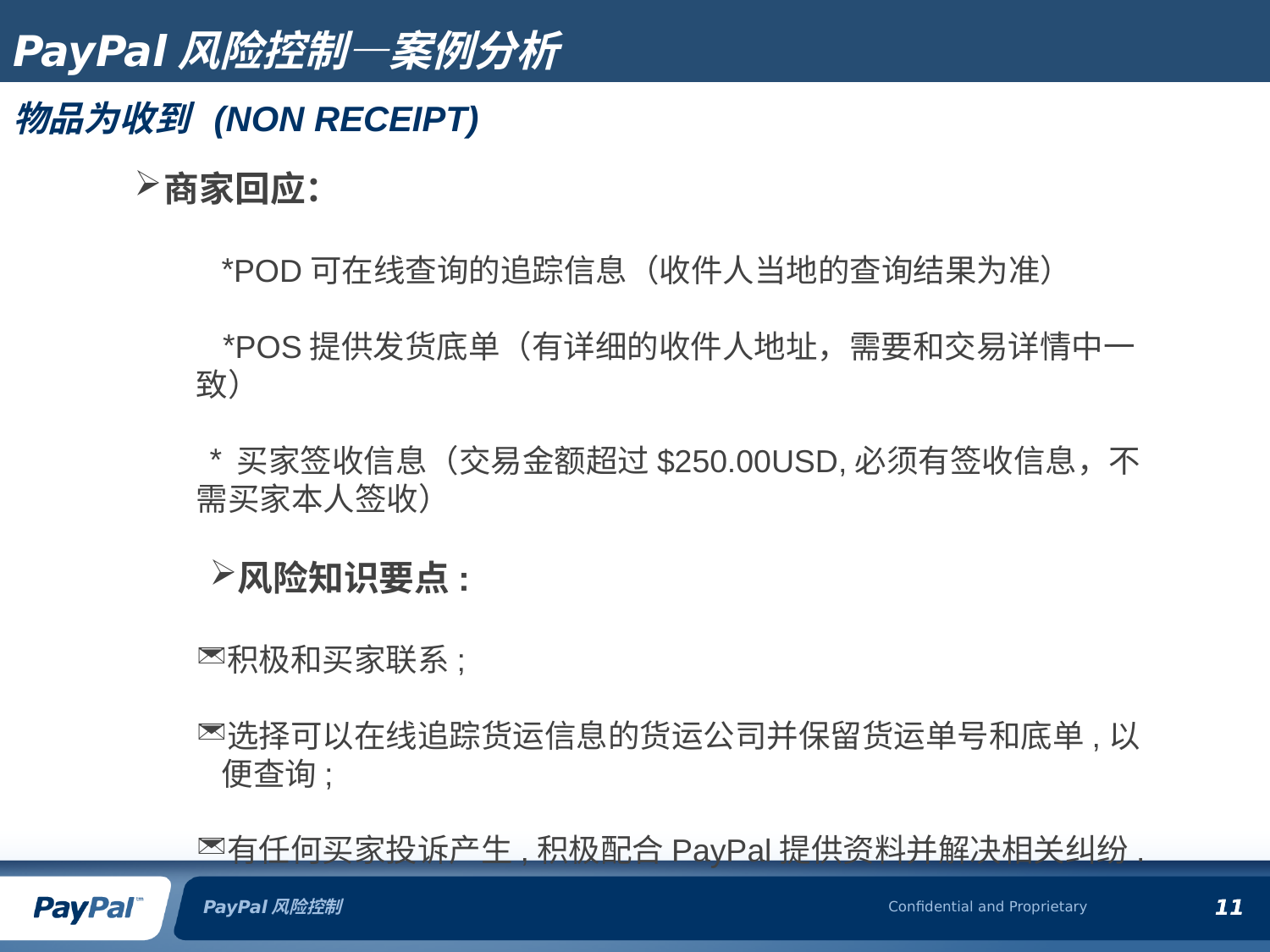

# PayPal风险控制—案例分析
物品为收到  (Non Receipt)
商家回应：

POD可在线查询的追踪信息（收件人当地的查询结果为准）

POS提供发货底单（有详细的收件人地址，需要和交易详情中一致）

 买家签收信息（交易金额超过$250.00USD,必须有签收信息，不需买家本人签收）

风险知识要点:

积极和买家联系;

选择可以在线追踪货运信息的货运公司并保留货运单号和底单,以便查询;

有任何买家投诉产生,积极配合PayPal提供资料并解决相关纠纷.
PayPal风险控制
11
11